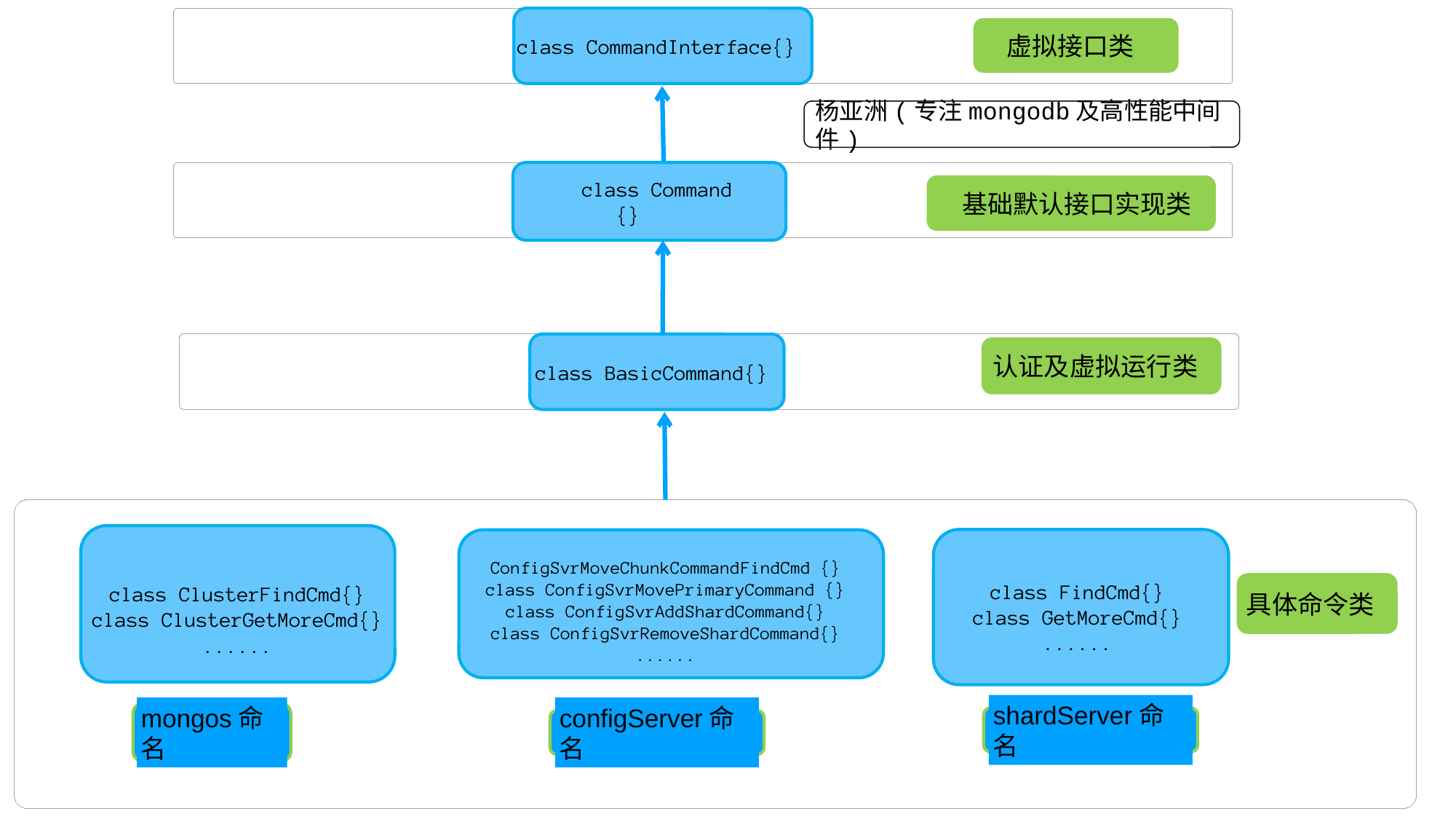

class CommandInterface{}

   虚拟接口类

杨亚洲(专注mongodb及高性能中间件)

     class Command {}

   基础默认接口实现类

class BasicCommand{}

认证及虚拟运行类

class ClusterFindCmd{}
class ClusterGetMoreCmd{}
......

class FindCmd{}
class GetMoreCmd{}
......

ConfigSvrMoveChunkCommandFindCmd {}
class ConfigSvrMovePrimaryCommand {}
class ConfigSvrAddShardCommand{}
class ConfigSvrRemoveShardCommand{}
......

具体命令类

mongos命名

shardServer命名

configServer命名